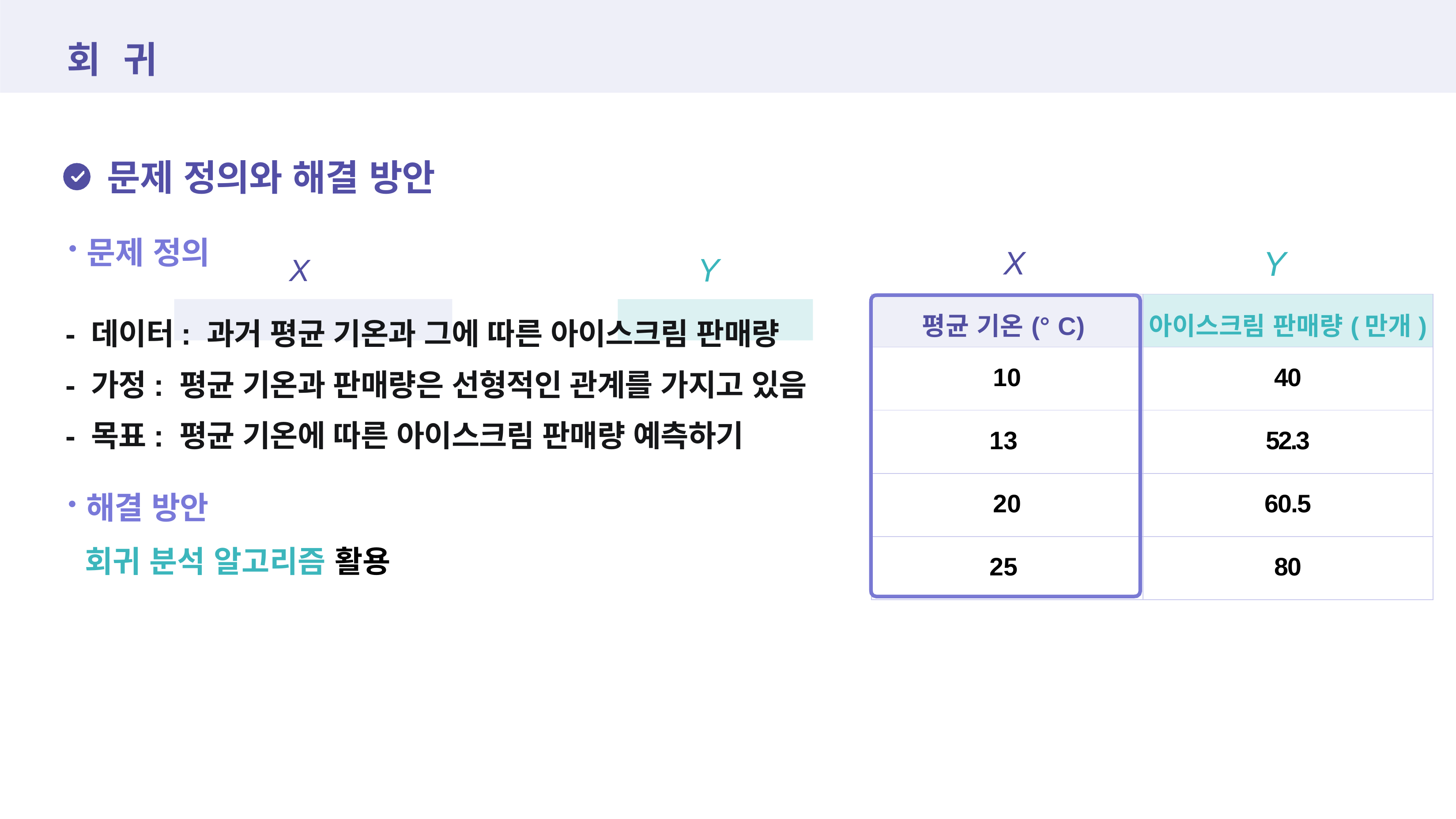

# 회  귀
문제 정의와 해결 방안

문제 정의
Y
X
Y
X
| 평균 기온(° C) | 아이스크림 판매량(만개) |
| --- | --- |
| 10 | 40 |
| 13 | 52.3 |
| 20 | 60.5 |
| 25 | 80 |

- 데이터: 과거 평균 기온과 그에 따른 아이스크림 판매량
- 가정: 평균 기온과 판매량은 선형적인 관계를 가지고 있음
- 목표: 평균 기온에 따른 아이스크림 판매량 예측하기

해결 방안
 회귀 분석 알고리즘 활용